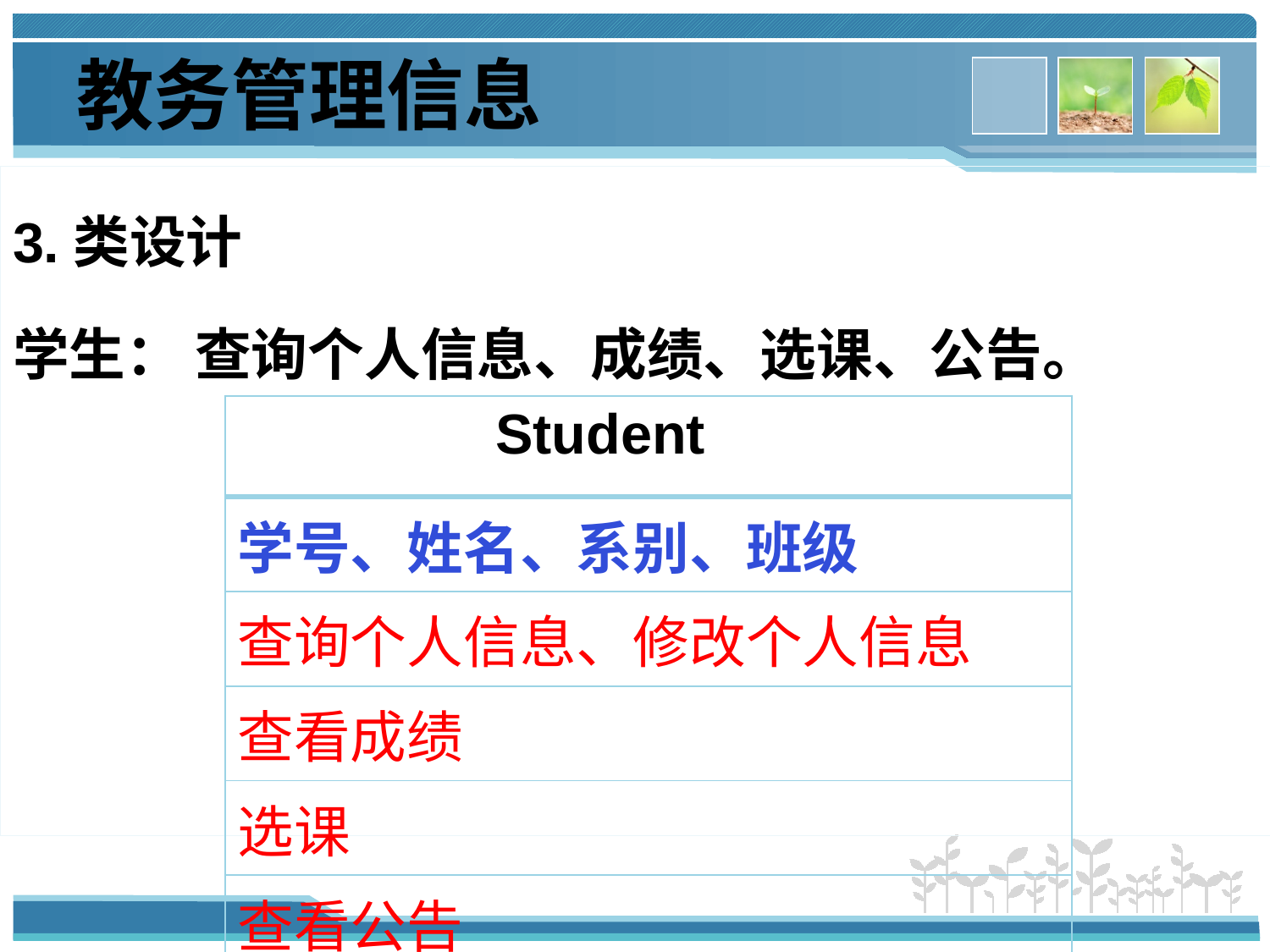

# 教务管理信息
3.类设计
学生： 查询个人信息、成绩、选课、公告。

| Student |
| --- |
| 学号、姓名、系别、班级 |
| 查询个人信息、修改个人信息 |
| 查看成绩 |
| 选课 |
| 查看公告 |